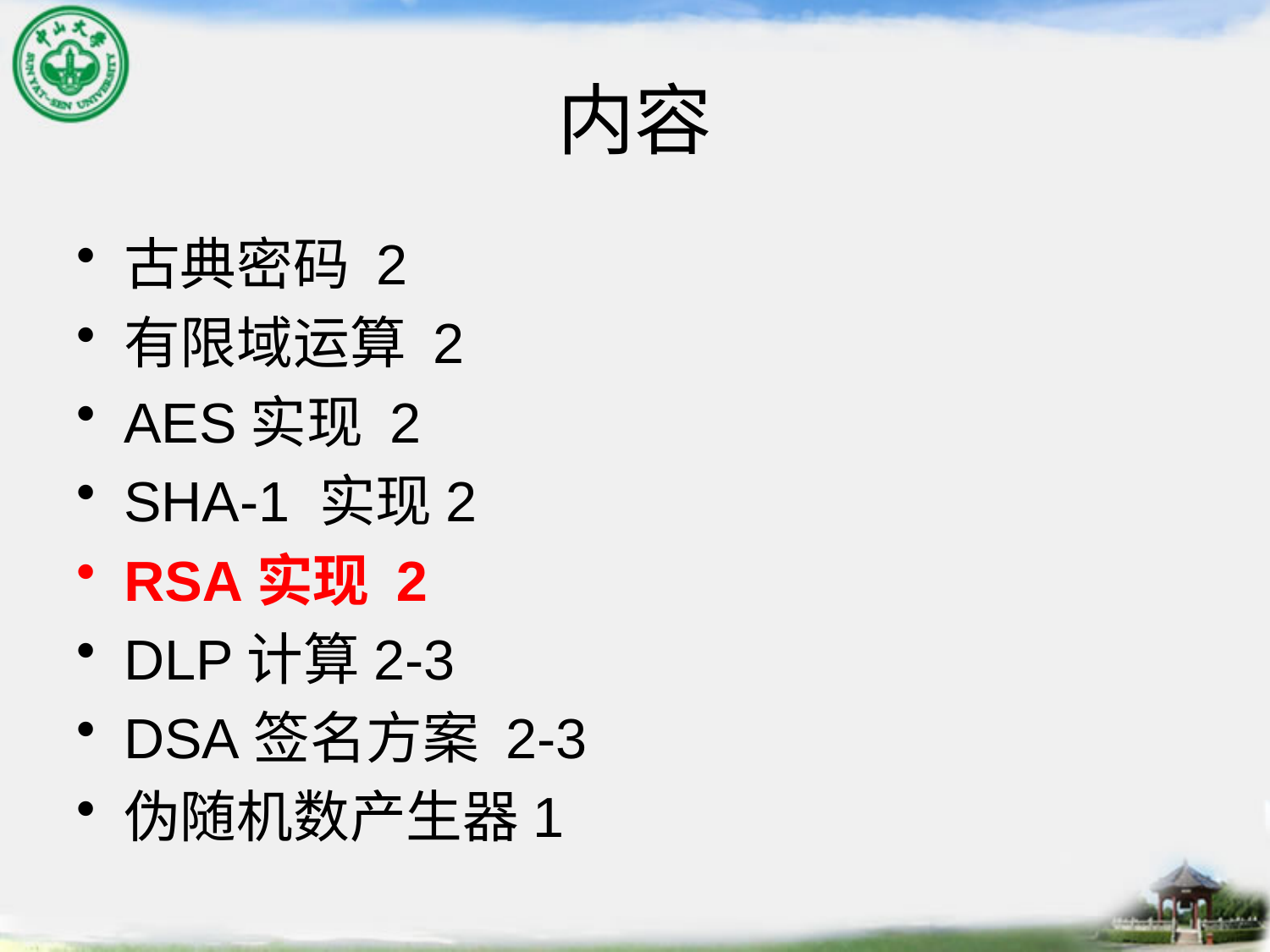

# 内容
古典密码 2
有限域运算 2
AES实现 2
SHA-1 实现2
RSA实现 2
DLP计算2-3
DSA签名方案 2-3
伪随机数产生器1